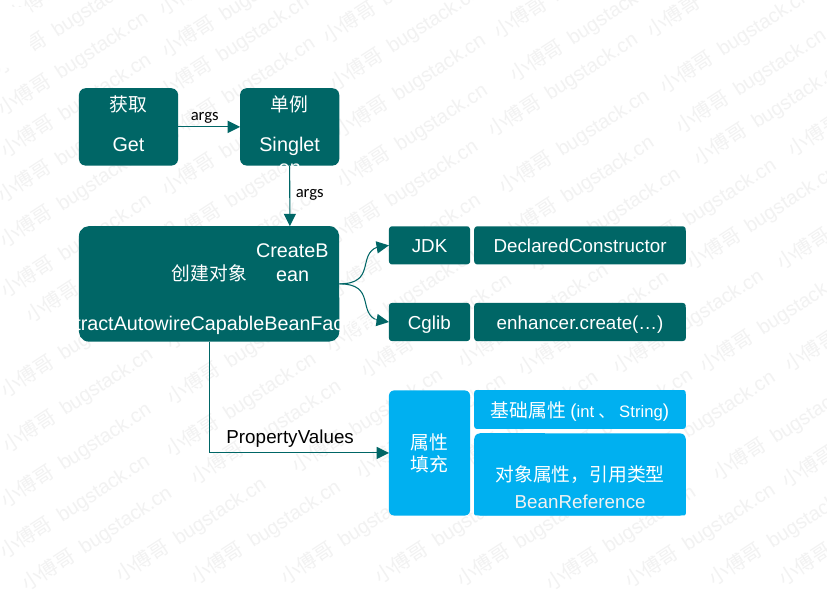

获取

单例

args
Get
Singleton
args

创建对象

JDK
DeclaredConstructor
CreateBean
AbstractAutowireCapableBeanFactory
Cglib
enhancer.create(…)
基础属性(int、String)

属性填充

PropertyValues
对象属性，引用类型
BeanReference